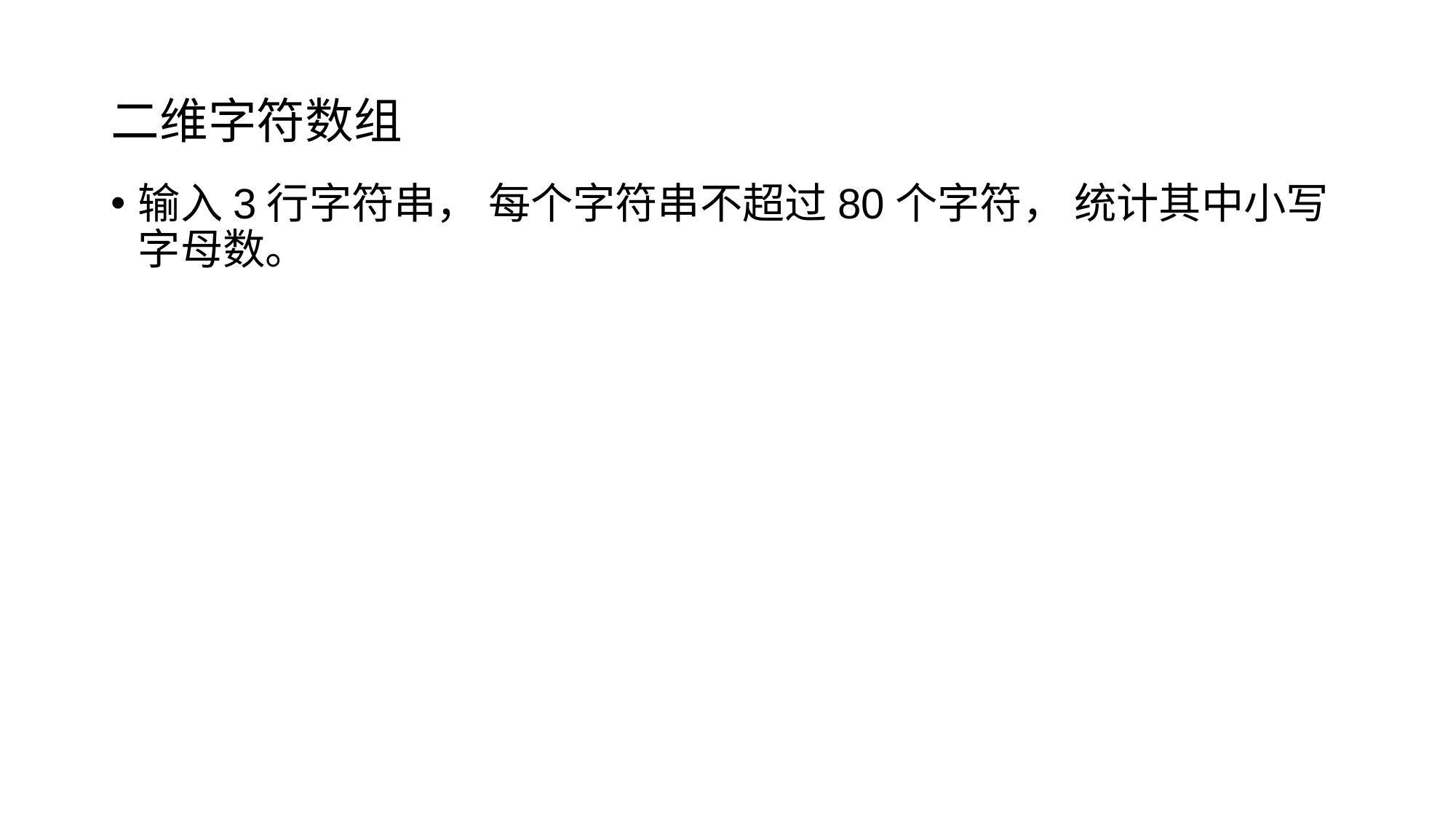

# 二维字符数组
输入3行字符串， 每个字符串不超过80个字符， 统计其中小写字母数。